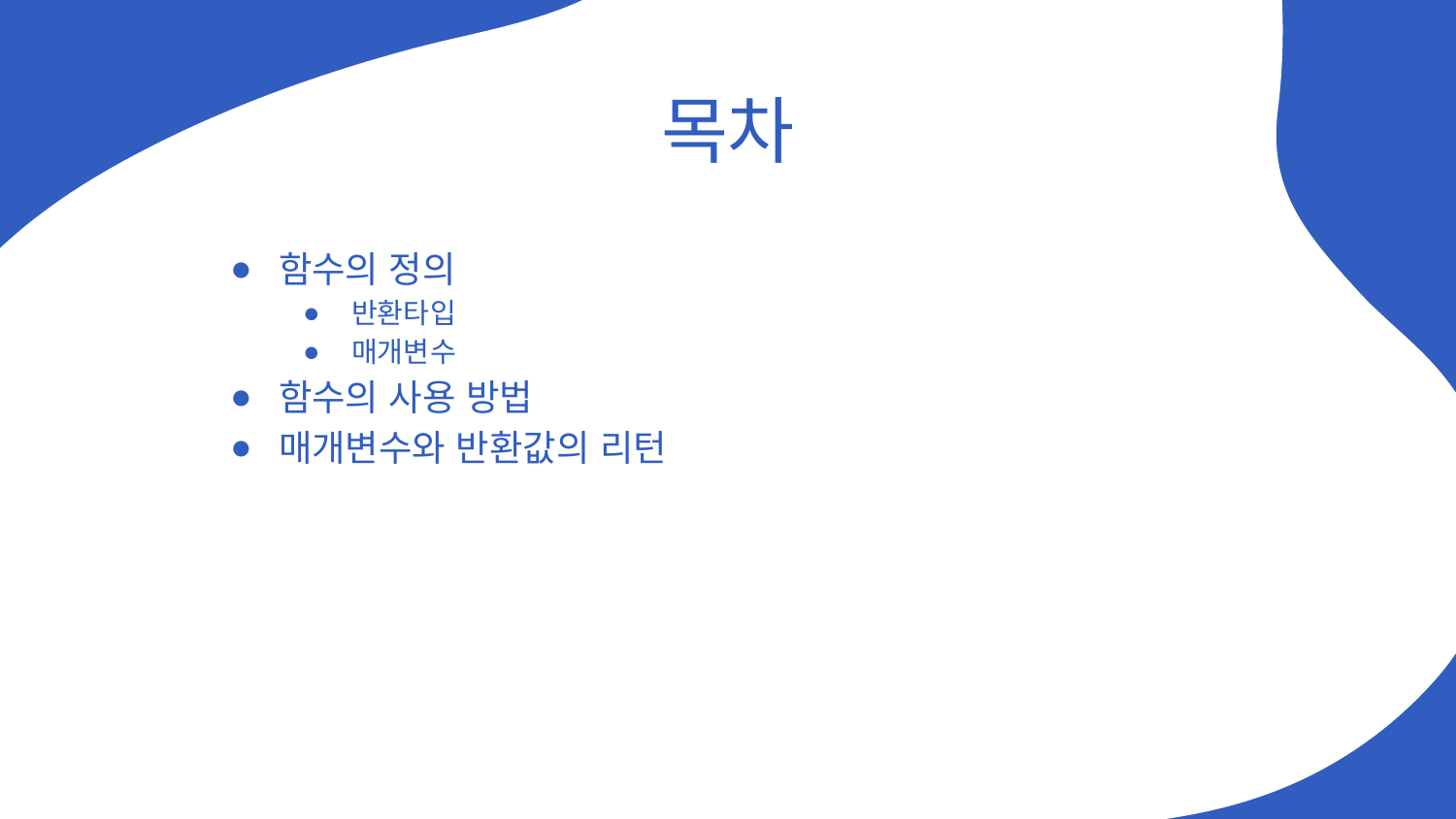

# 목차
함수의 정의
반환타입
매개변수
함수의 사용 방법
매개변수와 반환값의 리턴